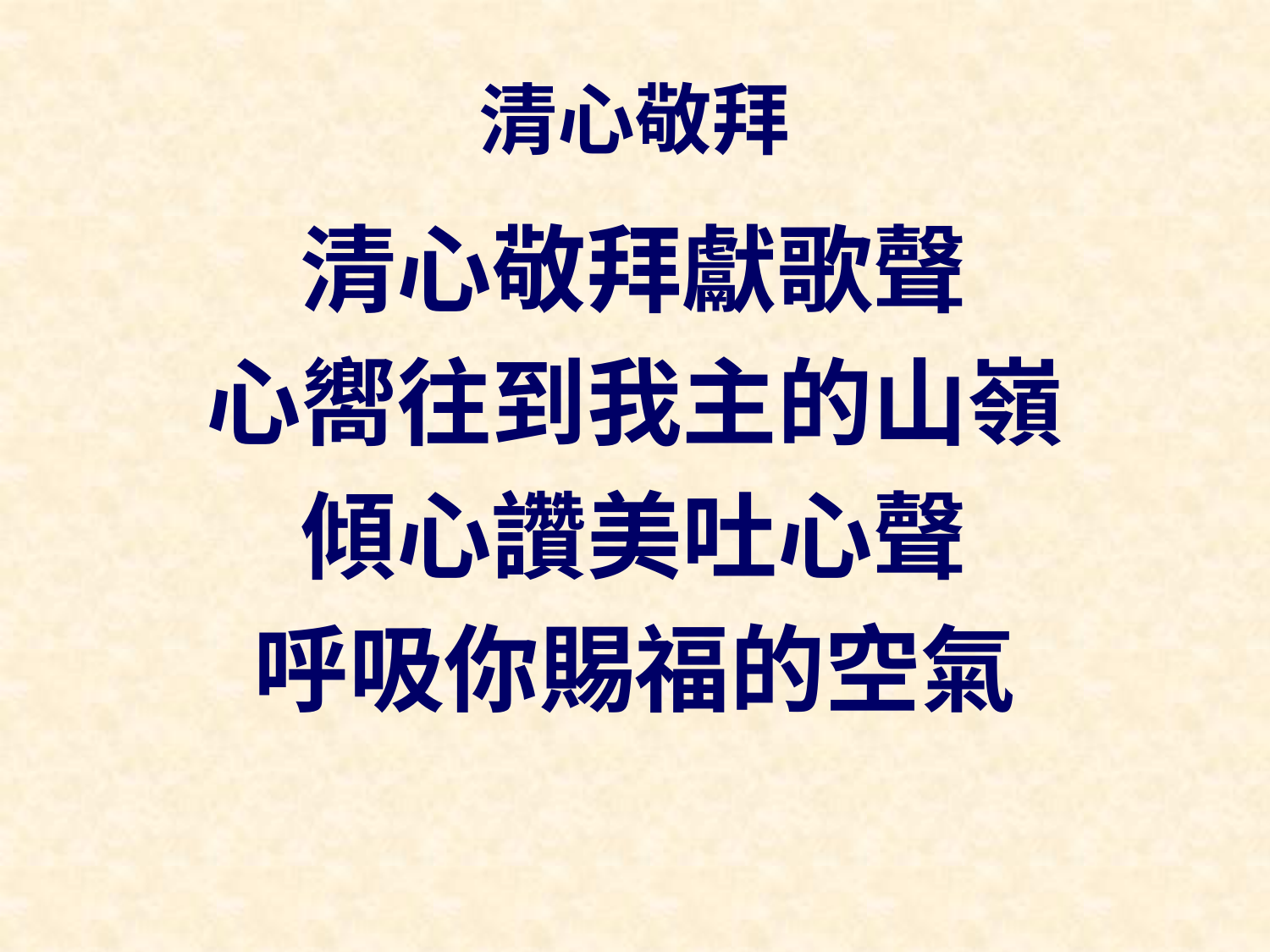

# 清心敬拜
清心敬拜獻歌聲
心嚮往到我主的山嶺
傾心讚美吐心聲
呼吸你賜福的空氣